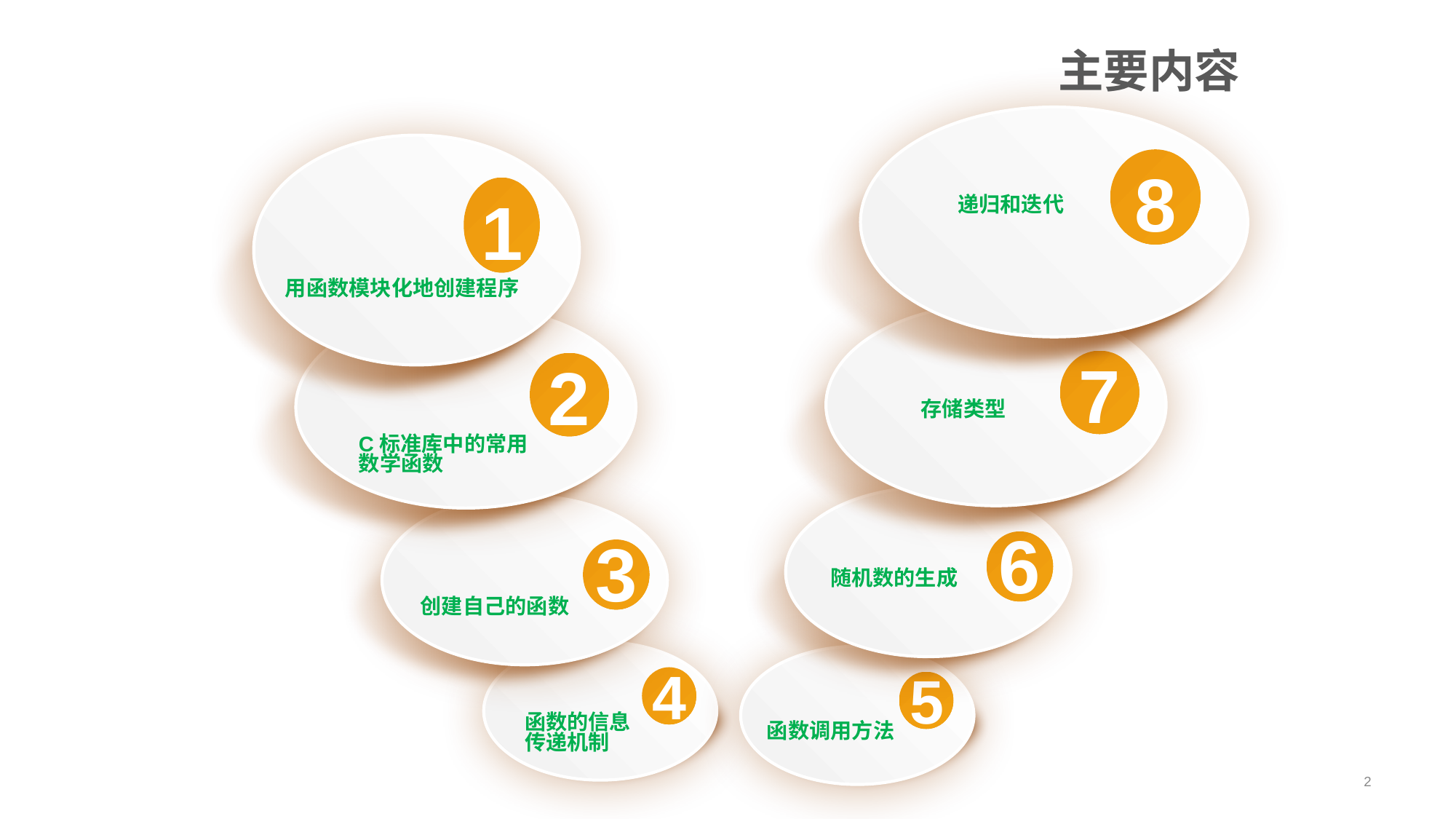

主要内容

8

1
递归和迭代
用函数模块化地创建程序

7

2
存储类型
C标准库中的常用数学函数

6

3

随机数的生成
创建自己的函数

4

5

函数的信息传递机制
函数调用方法
2